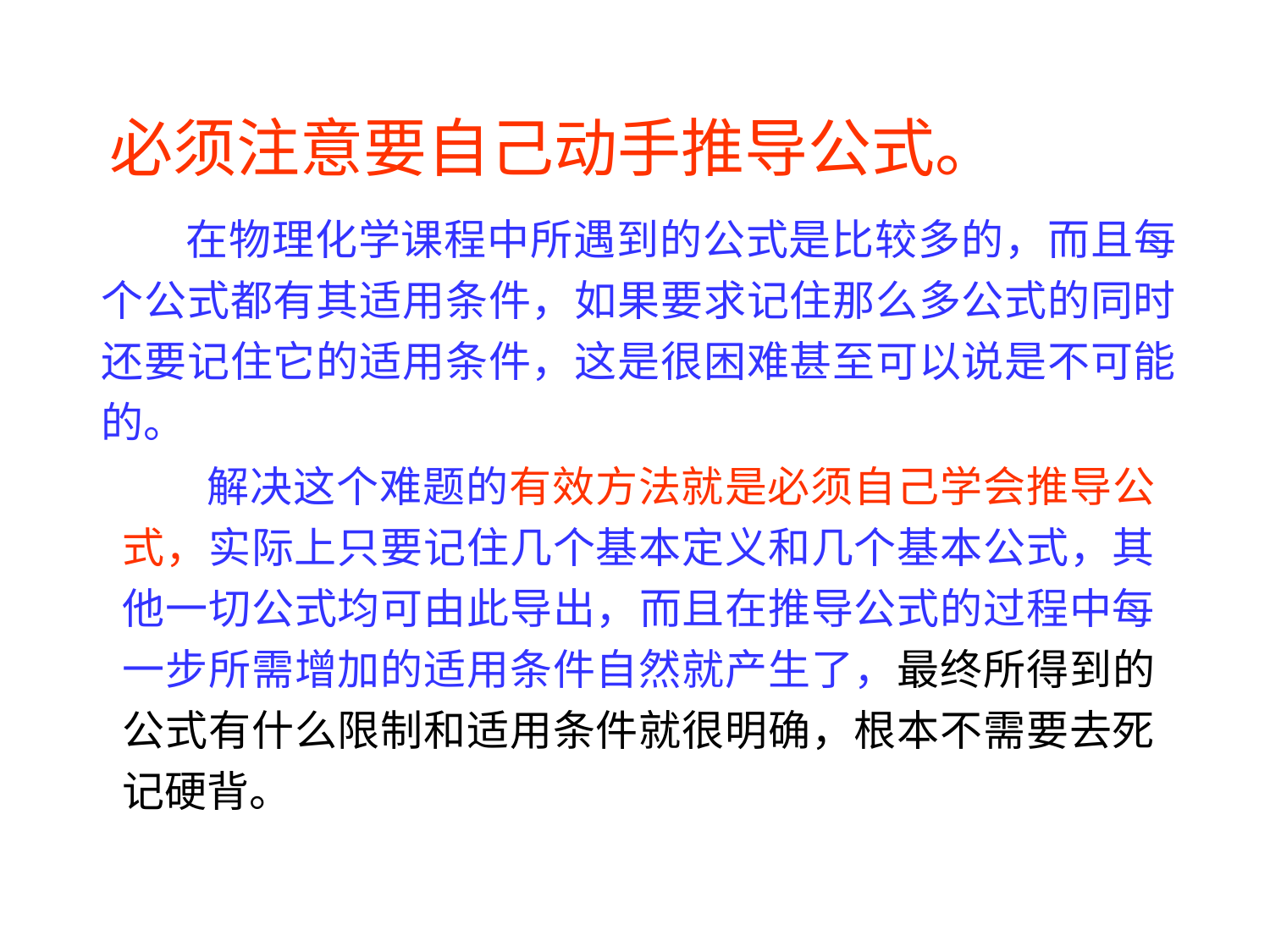

# 必须注意要自己动手推导公式。
在物理化学课程中所遇到的公式是比较多的，而且每 个公式都有其适用条件，如果要求记住那么多公式的同时 还要记住它的适用条件，这是很困难甚至可以说是不可能的。
解决这个难题的有效方法就是必须自己学会推导公式，实际上只要记住几个基本定义和几个基本公式，其 他一切公式均可由此导出，而且在推导公式的过程中每 一步所需增加的适用条件自然就产生了，最终所得到的 公式有什么限制和适用条件就很明确，根本不需要去死 记硬背。